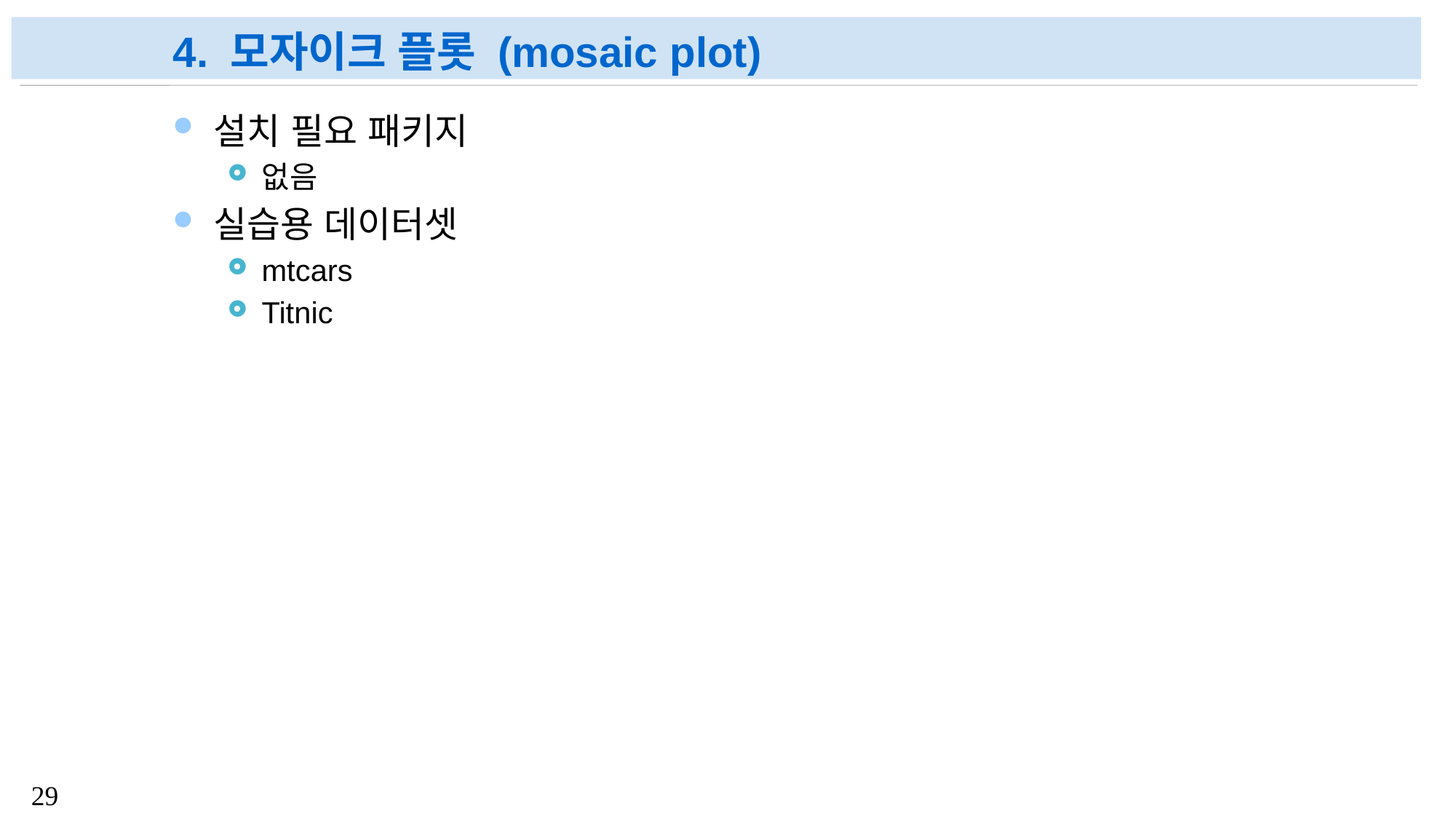

# 4. 모자이크 플롯 (mosaic plot)
설치 필요 패키지
없음
실습용 데이터셋
mtcars
Titnic